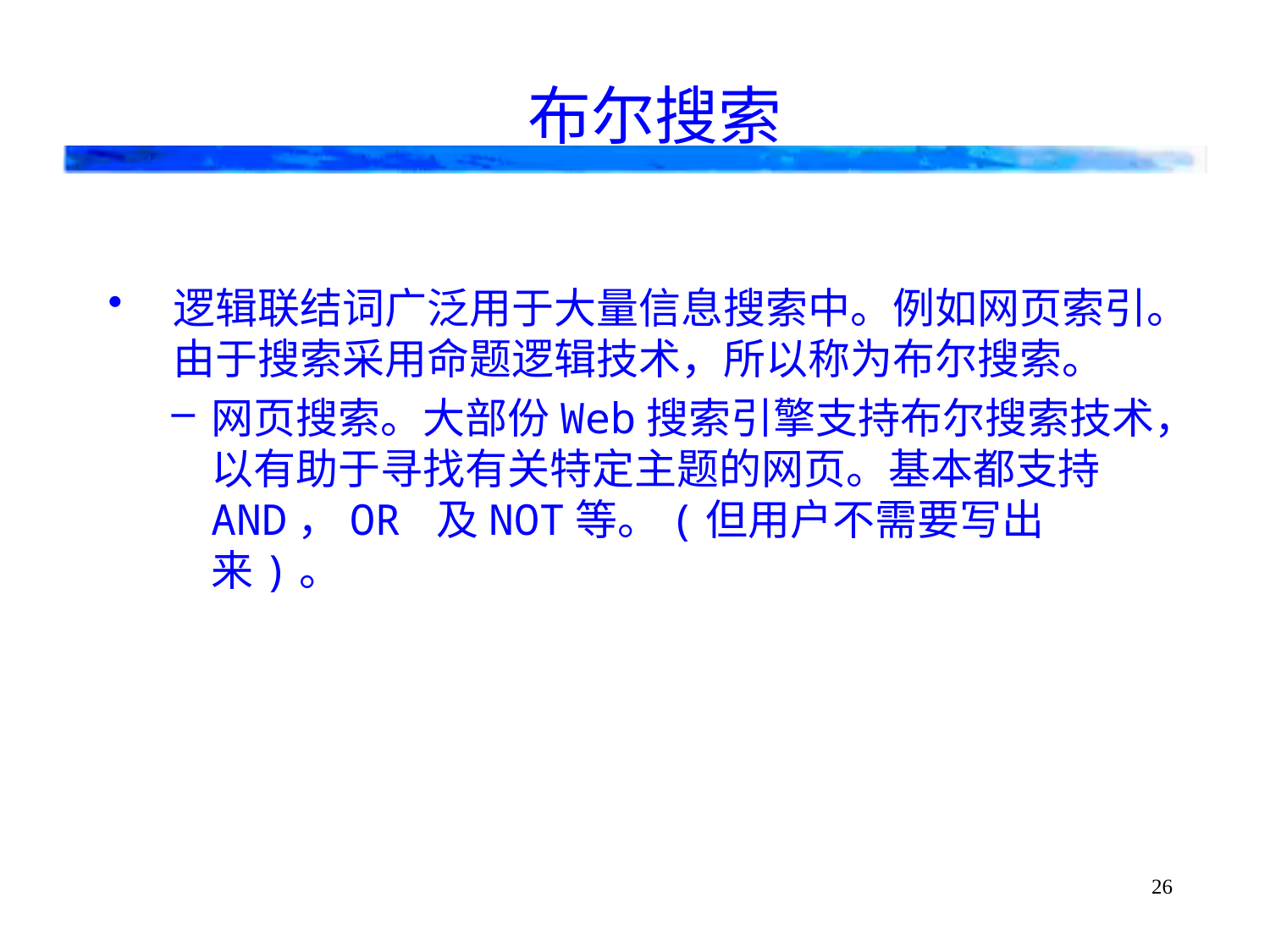

逻辑联结词广泛用于大量信息搜索中。例如网页索引。由于搜索采用命题逻辑技术，所以称为布尔搜索。
网页搜索。大部份Web搜索引擎支持布尔搜索技术，以有助于寻找有关特定主题的网页。基本都支持AND，OR 及NOT等。(但用户不需要写出来)。
布尔搜索
26